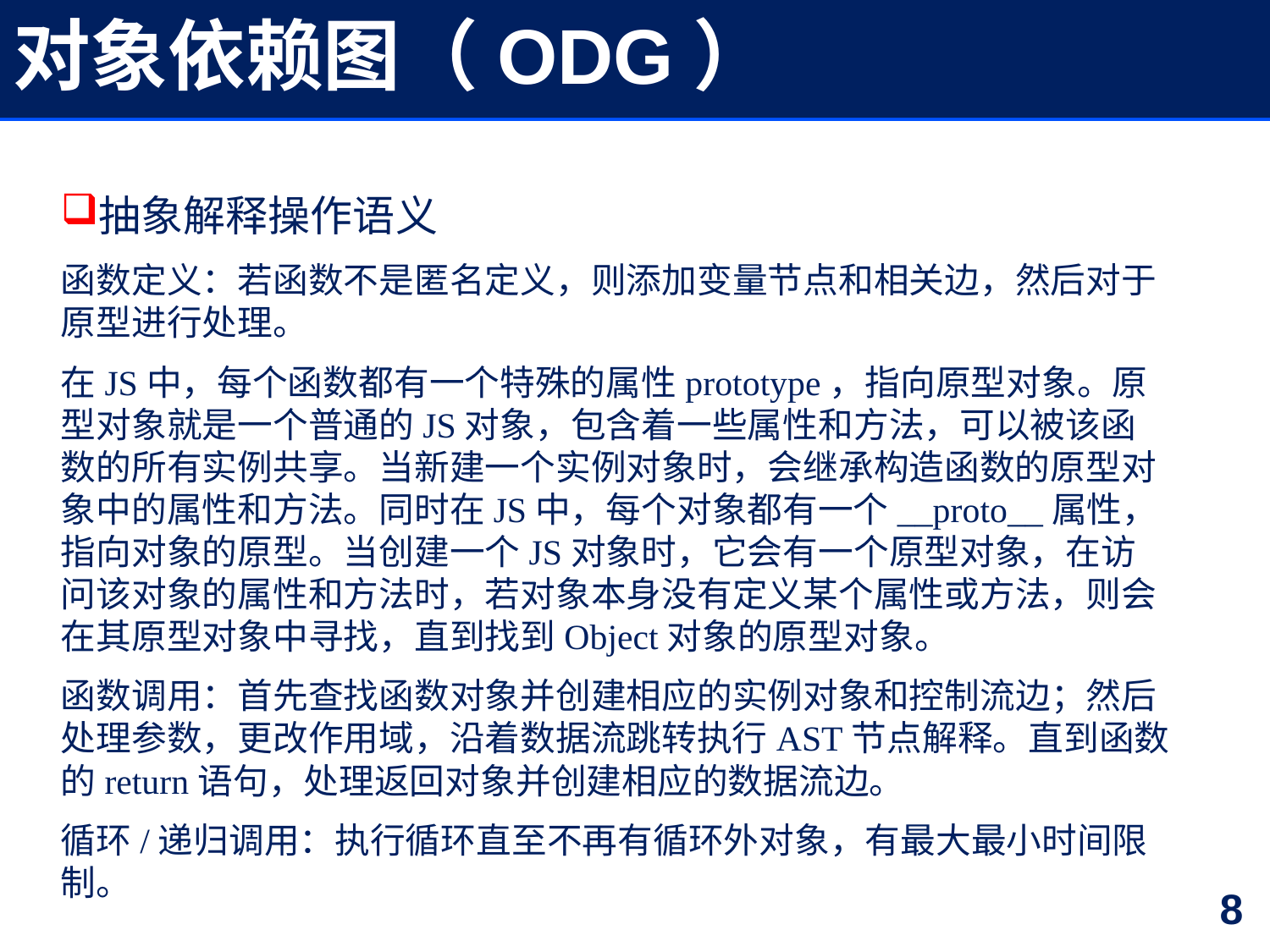

# 对象依赖图（ODG）
抽象解释操作语义
函数定义：若函数不是匿名定义，则添加变量节点和相关边，然后对于原型进行处理。
在JS中，每个函数都有一个特殊的属性prototype，指向原型对象。原型对象就是一个普通的JS对象，包含着一些属性和方法，可以被该函数的所有实例共享。当新建一个实例对象时，会继承构造函数的原型对象中的属性和方法。同时在JS中，每个对象都有一个__proto__属性，指向对象的原型。当创建一个JS对象时，它会有一个原型对象，在访问该对象的属性和方法时，若对象本身没有定义某个属性或方法，则会在其原型对象中寻找，直到找到Object对象的原型对象。
函数调用：首先查找函数对象并创建相应的实例对象和控制流边；然后处理参数，更改作用域，沿着数据流跳转执行AST节点解释。直到函数的return语句，处理返回对象并创建相应的数据流边。
循环/递归调用：执行循环直至不再有循环外对象，有最大最小时间限制。

8